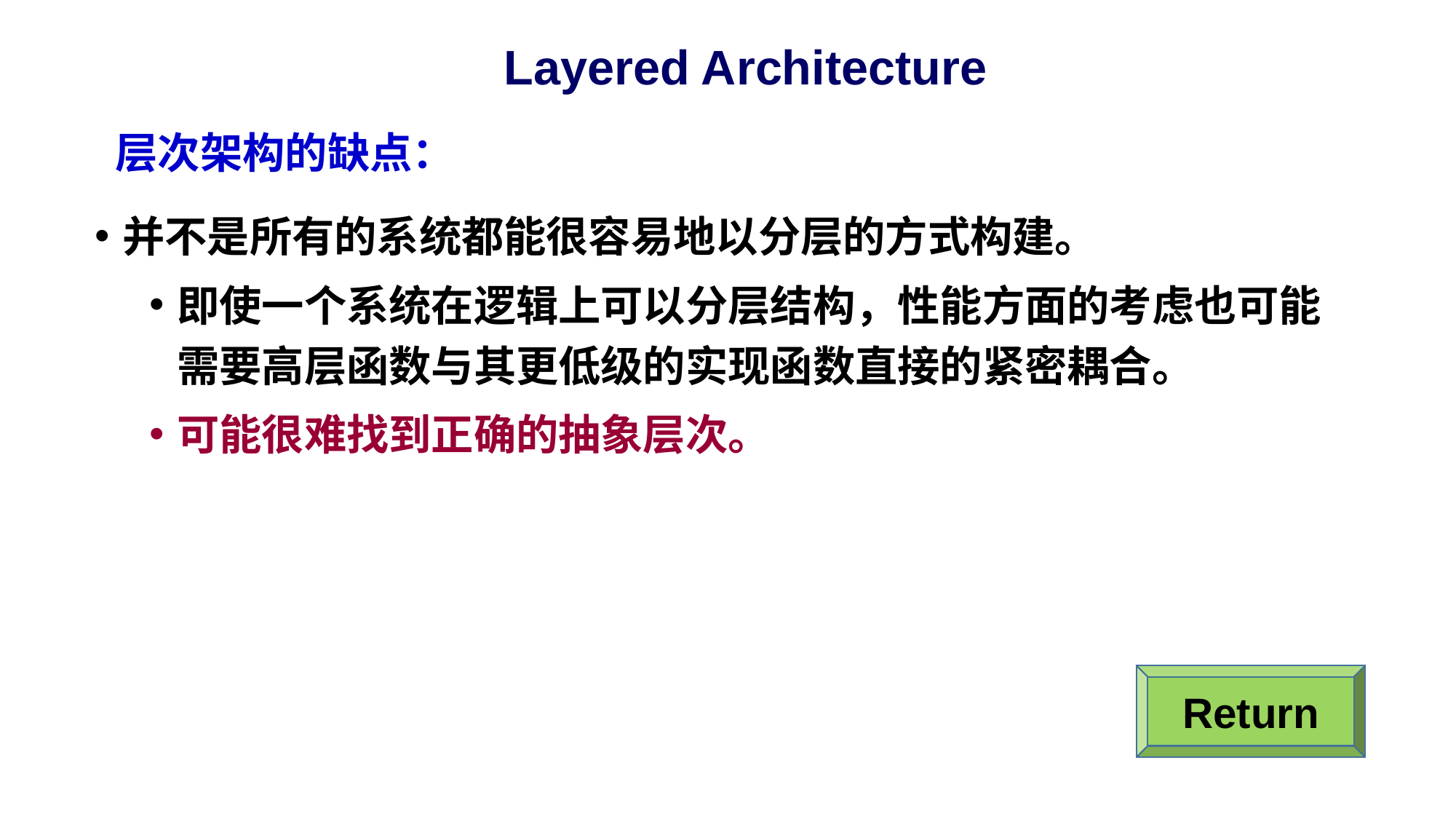

Layered Architecture
# 层次架构的缺点：
并不是所有的系统都能很容易地以分层的方式构建。
即使一个系统在逻辑上可以分层结构，性能方面的考虑也可能需要高层函数与其更低级的实现函数直接的紧密耦合。
可能很难找到正确的抽象层次。
Return